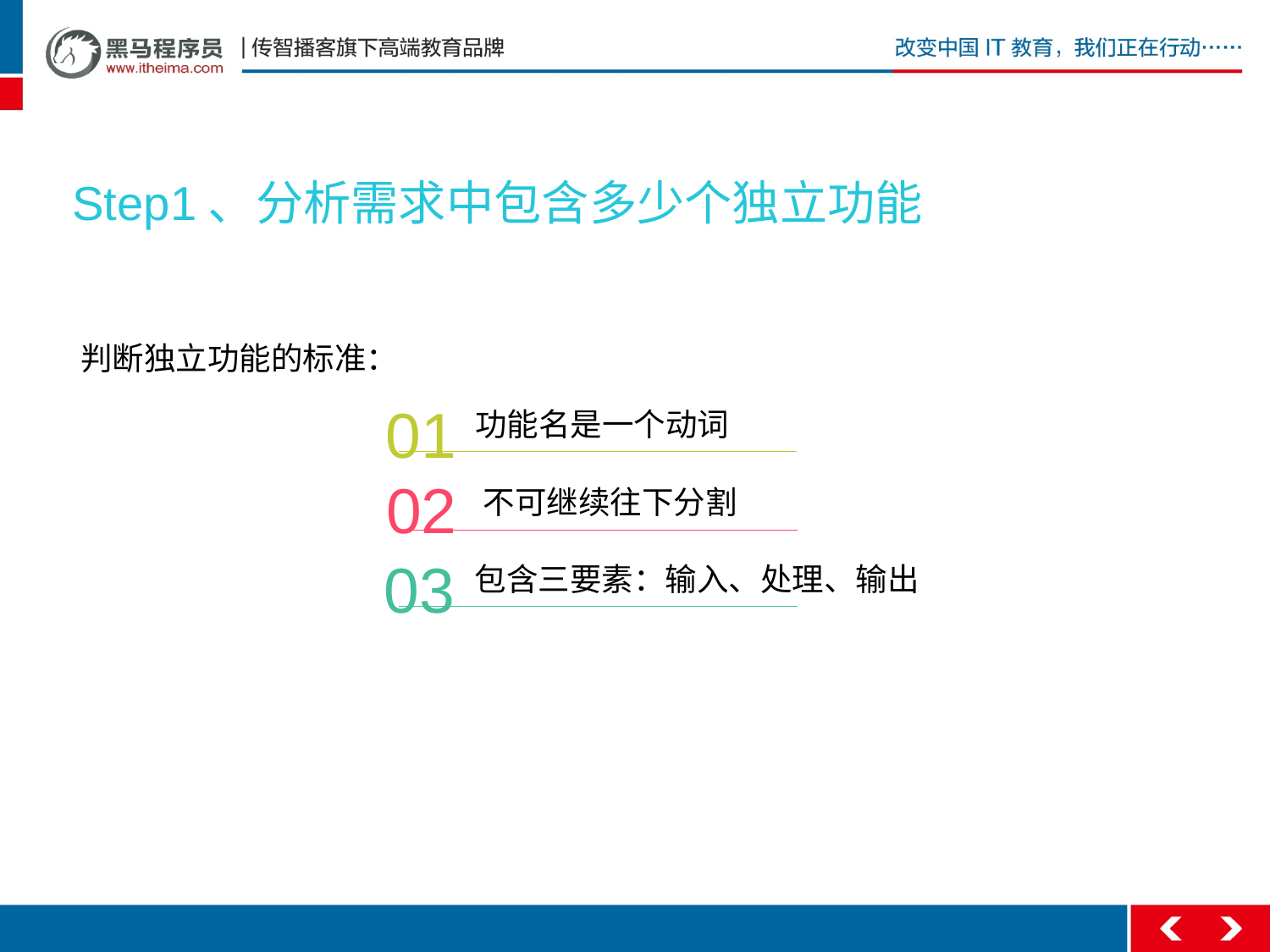

Step1、分析需求中包含多少个独立功能
判断独立功能的标准：
01

功能名是一个动词
02

  不可继续往下分割
03

包含三要素：输入、处理、输出